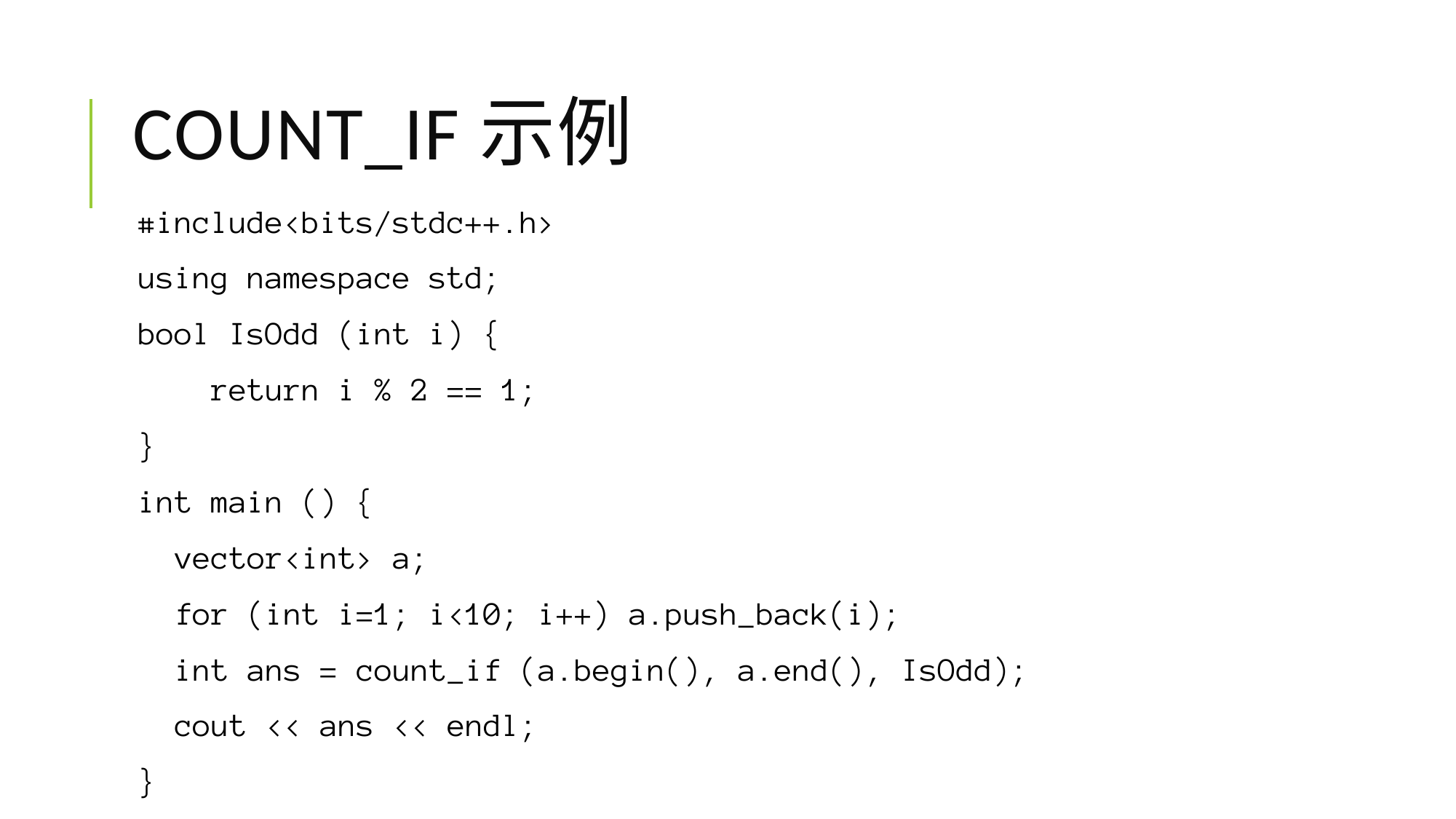

# count_if示例
#include<bits/stdc++.h>
using namespace std;
bool IsOdd (int i) {
    return i % 2 == 1;
}
int main () {
  vector<int> a;
  for (int i=1; i<10; i++) a.push_back(i);
  int ans = count_if (a.begin(), a.end(), IsOdd);
  cout << ans << endl;
}